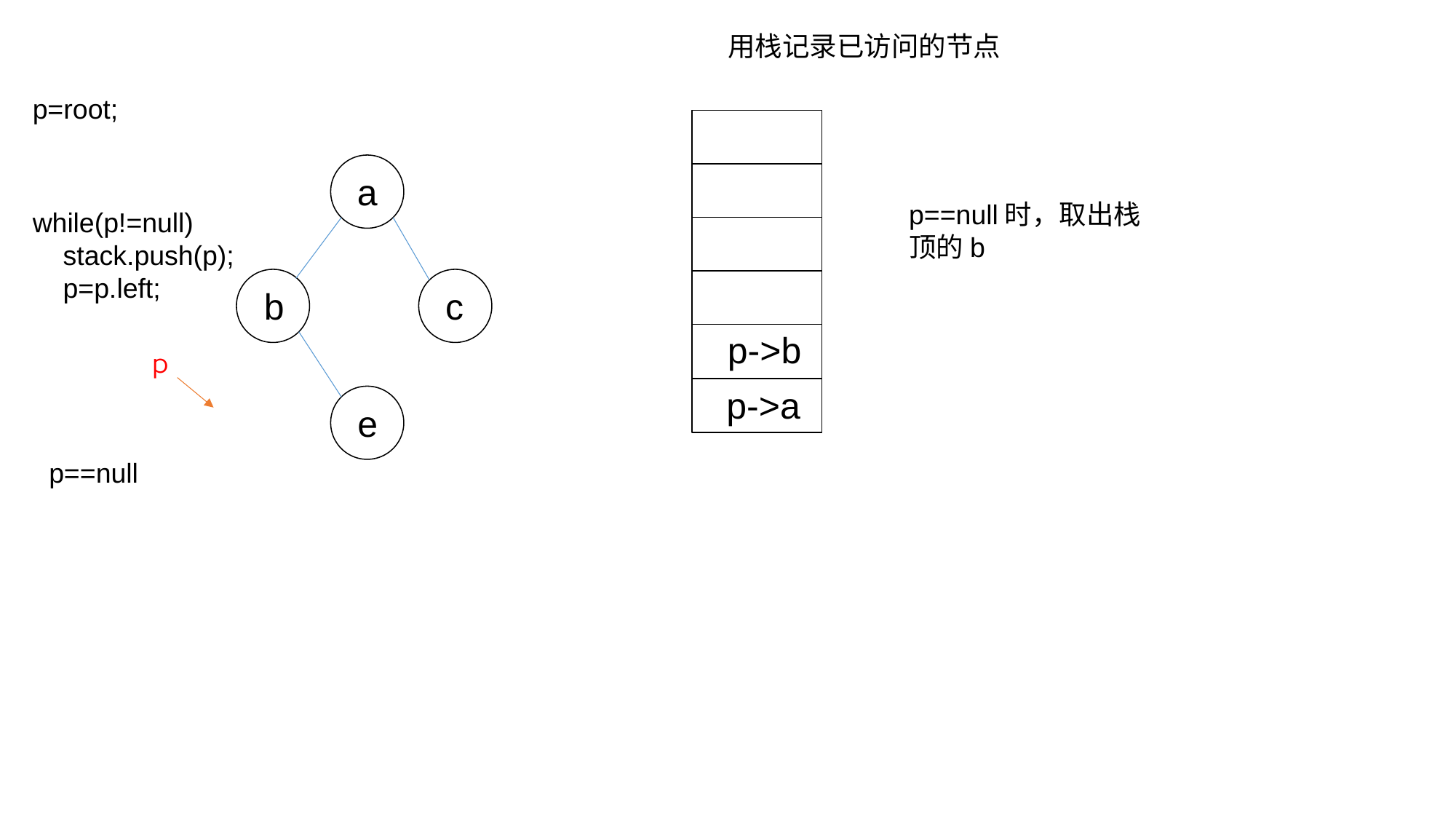

用栈记录已访问的节点
p=root;

a
p==null时，取出栈顶的b
while(p!=null)
    stack.push(p);
    p=p.left;

b
c
p->b

p
p->a

e
p==null